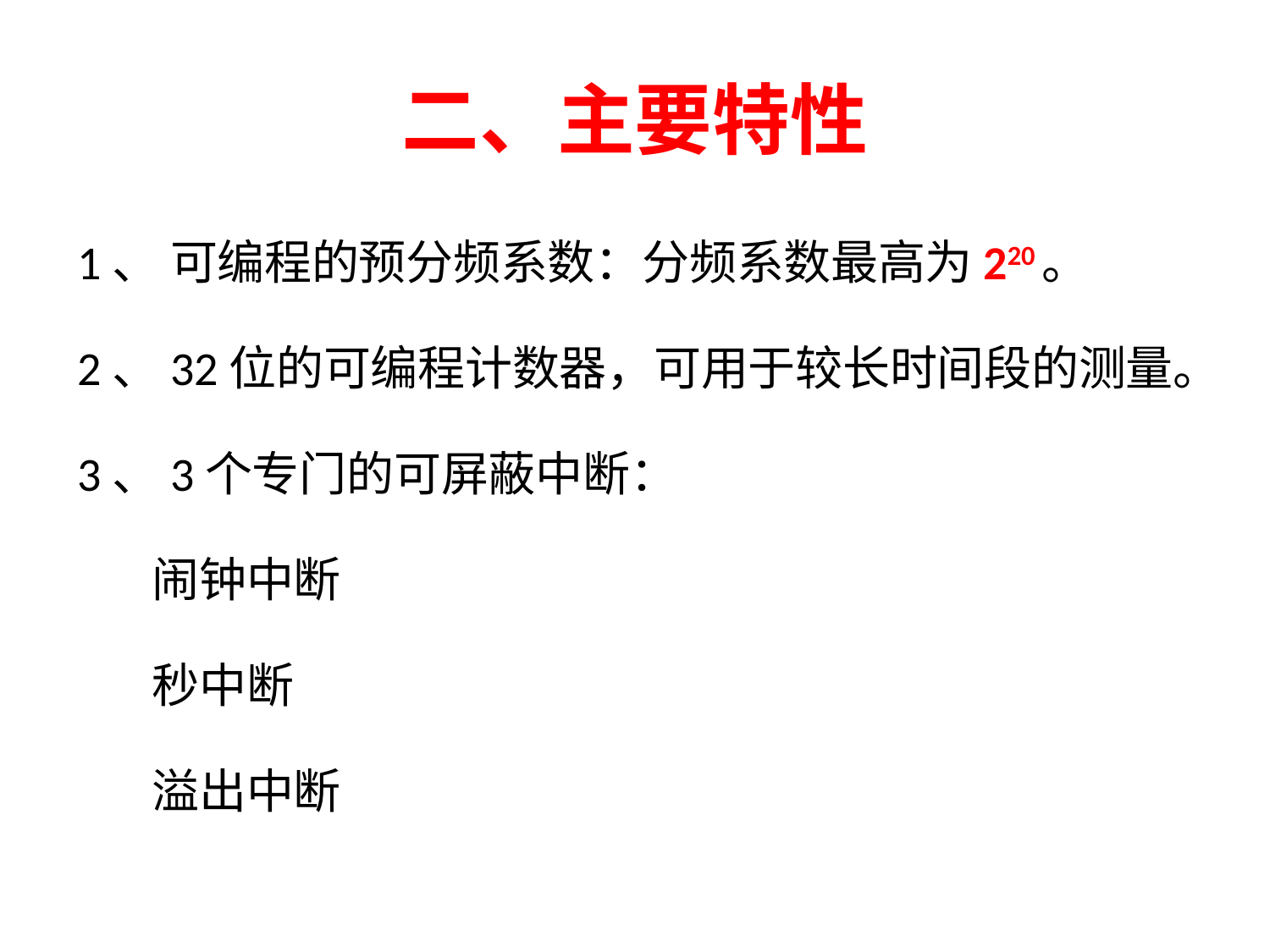

# 二、主要特性
1、 可编程的预分频系数：分频系数最高为220。
2、32位的可编程计数器，可用于较长时间段的测量。
3、3个专门的可屏蔽中断：
      闹钟中断
      秒中断
      溢出中断